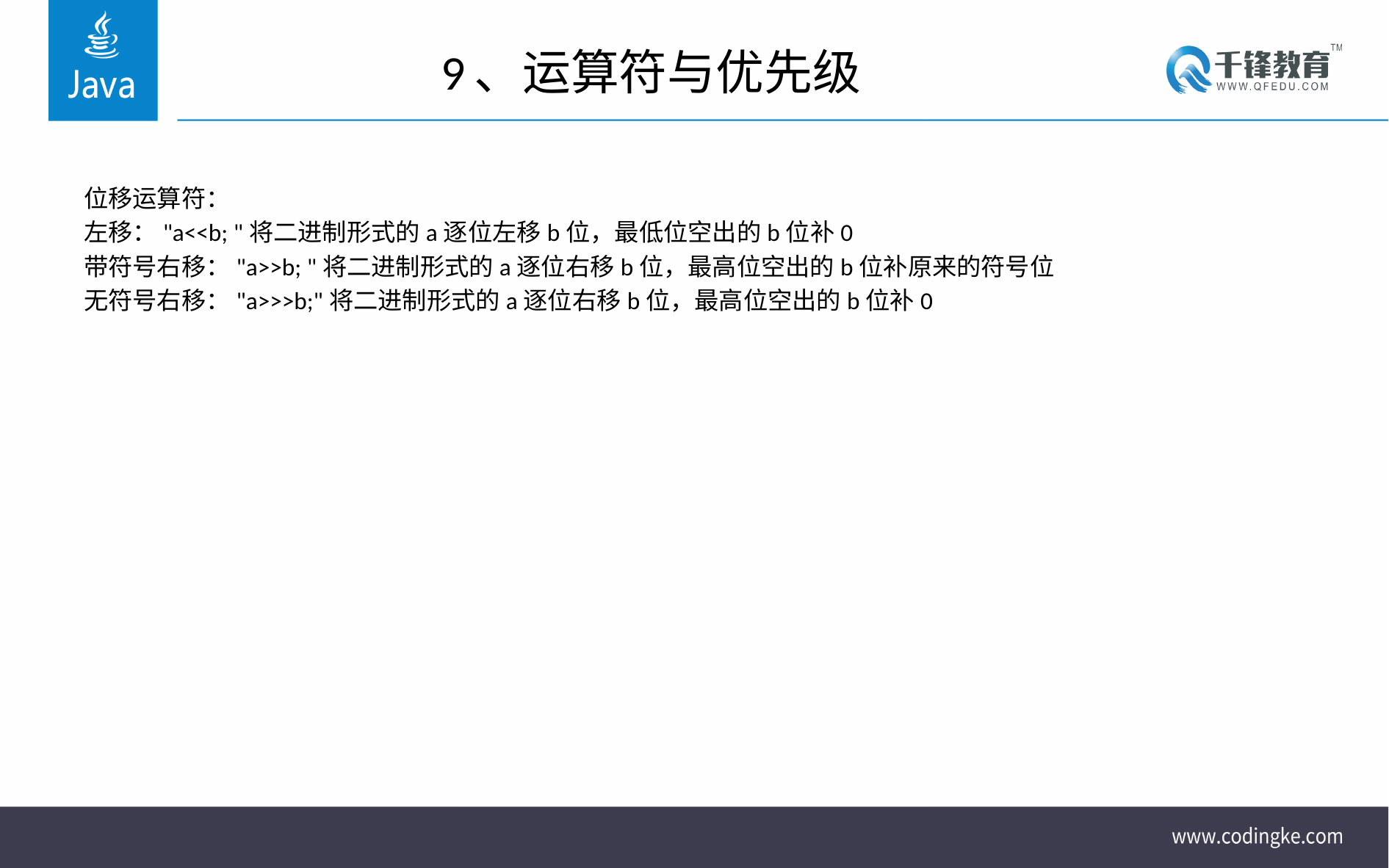

# 9、运算符与优先级
位移运算符：
左移："a<<b; "将二进制形式的a逐位左移b位，最低位空出的b位补0
带符号右移："a>>b; "将二进制形式的a逐位右移b位，最高位空出的b位补原来的符号位
无符号右移："a>>>b;"将二进制形式的a逐位右移b位，最高位空出的b位补0